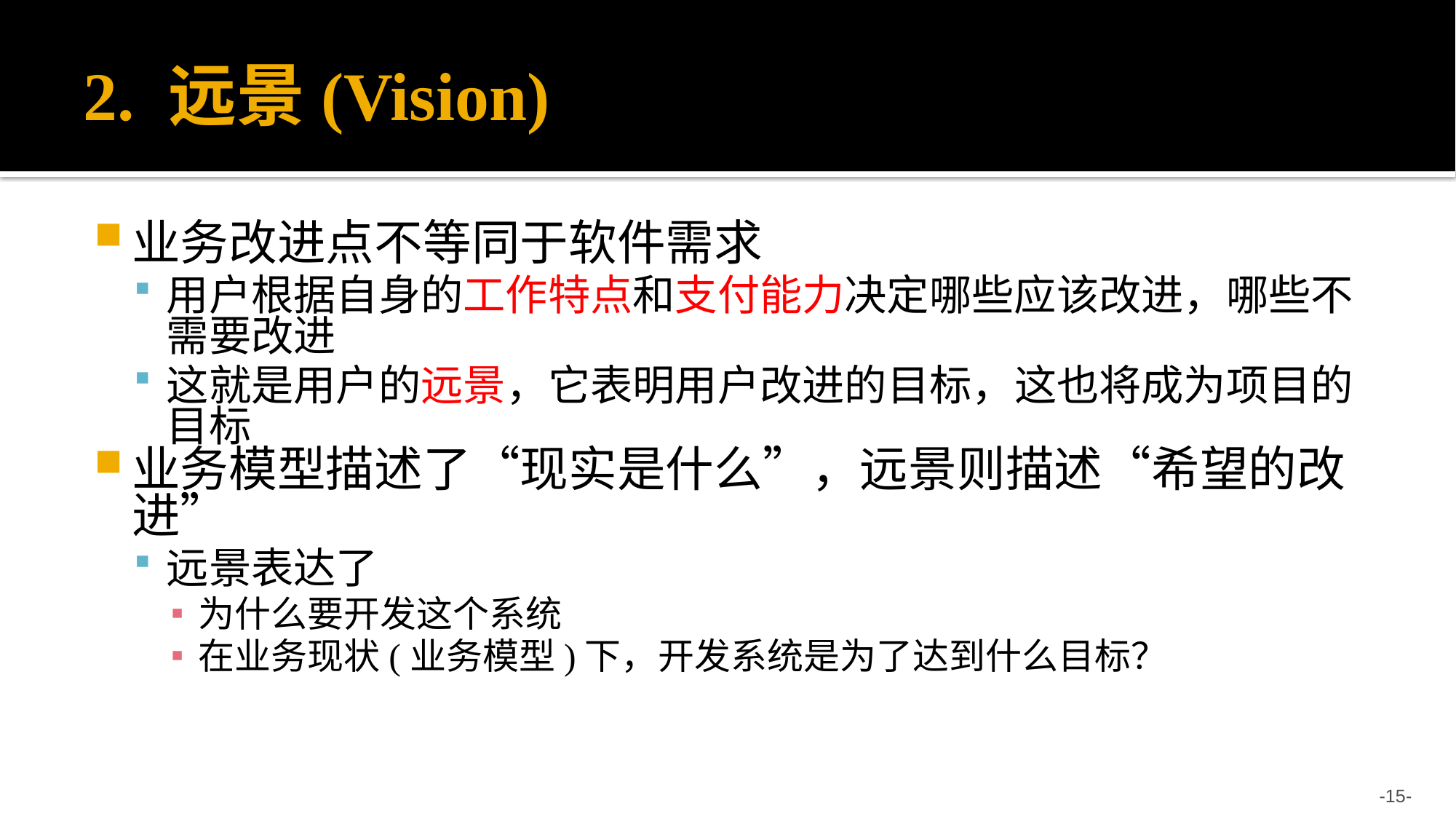

# 2. 远景(Vision)
业务改进点不等同于软件需求
用户根据自身的工作特点和支付能力决定哪些应该改进，哪些不需要改进
这就是用户的远景，它表明用户改进的目标，这也将成为项目的目标
业务模型描述了“现实是什么”，远景则描述“希望的改进”
远景表达了
为什么要开发这个系统
在业务现状(业务模型)下，开发系统是为了达到什么目标？
-15-